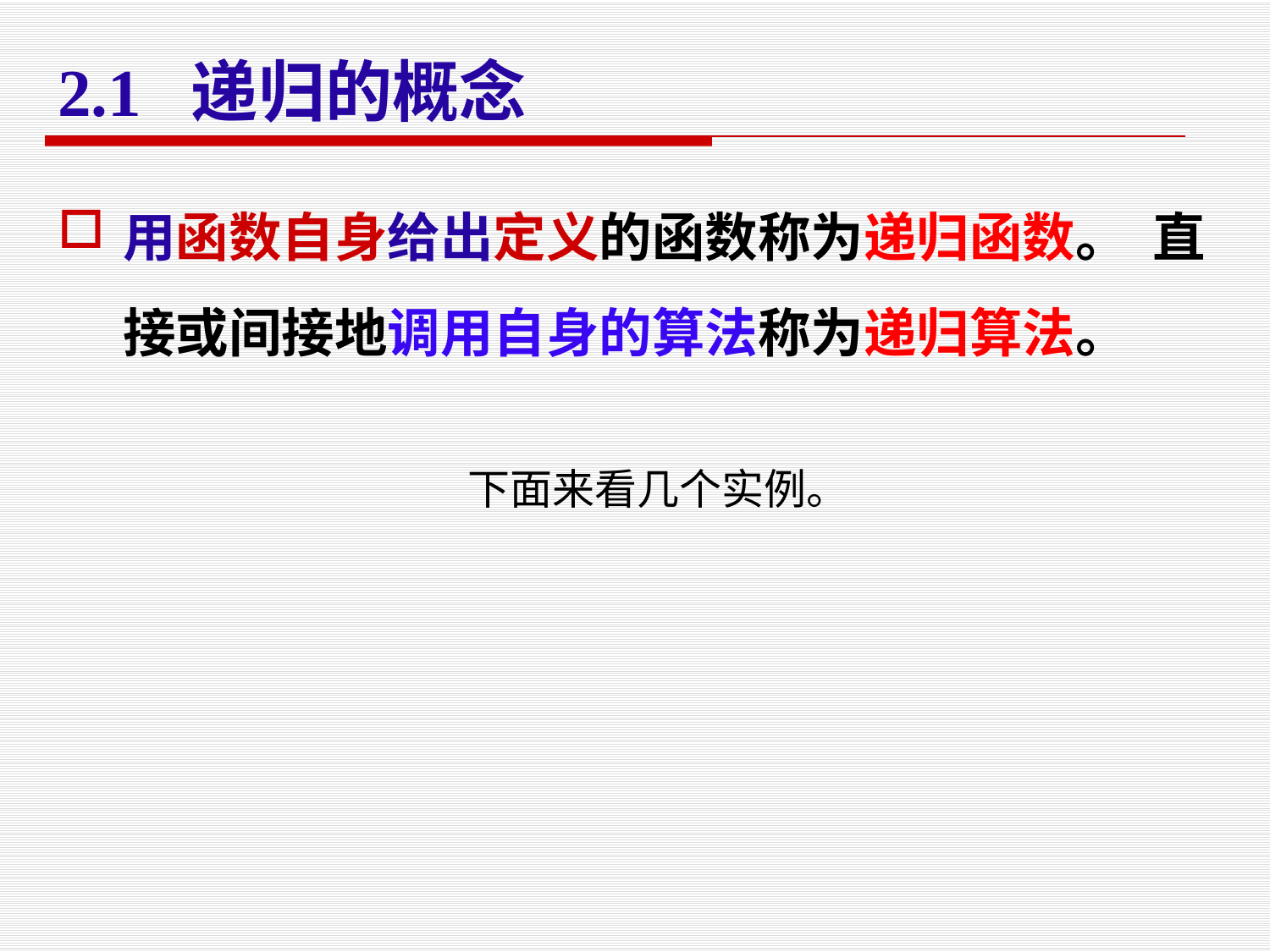

# 2.1  递归的概念
用函数自身给出定义的函数称为递归函数。  直接或间接地调用自身的算法称为递归算法。

下面来看几个实例。